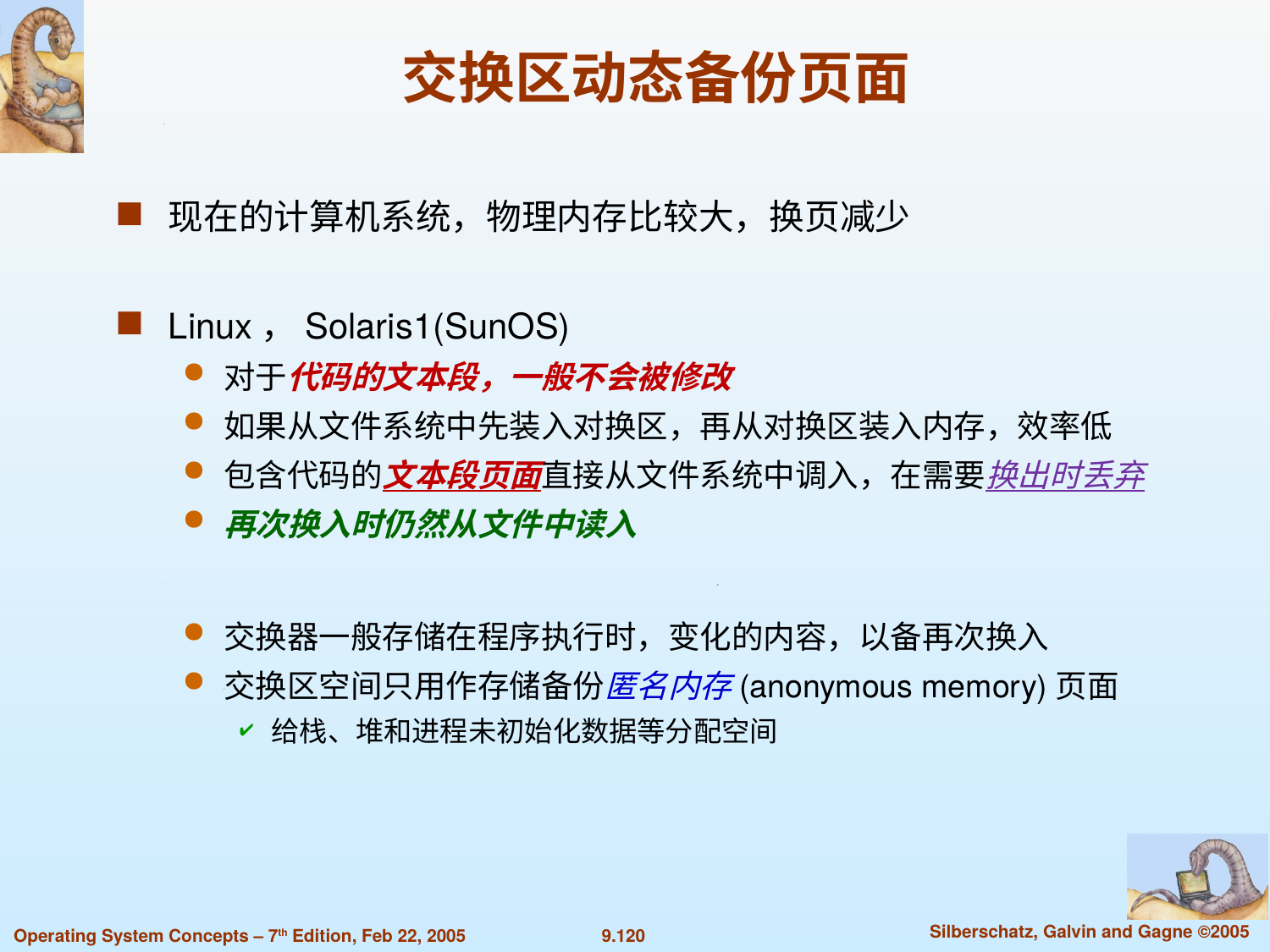

交换区动态备份页面
现在的计算机系统，物理内存比较大，换页减少

Linux，Solaris1(SunOS)
对于代码的文本段，一般不会被修改
如果从文件系统中先装入对换区，再从对换区装入内存，效率低
包含代码的文本段页面直接从文件系统中调入，在需要换出时丢弃
再次换入时仍然从文件中读入

交换器一般存储在程序执行时，变化的内容，以备再次换入
交换区空间只用作存储备份匿名内存(anonymous memory)页面
给栈、堆和进程未初始化数据等分配空间